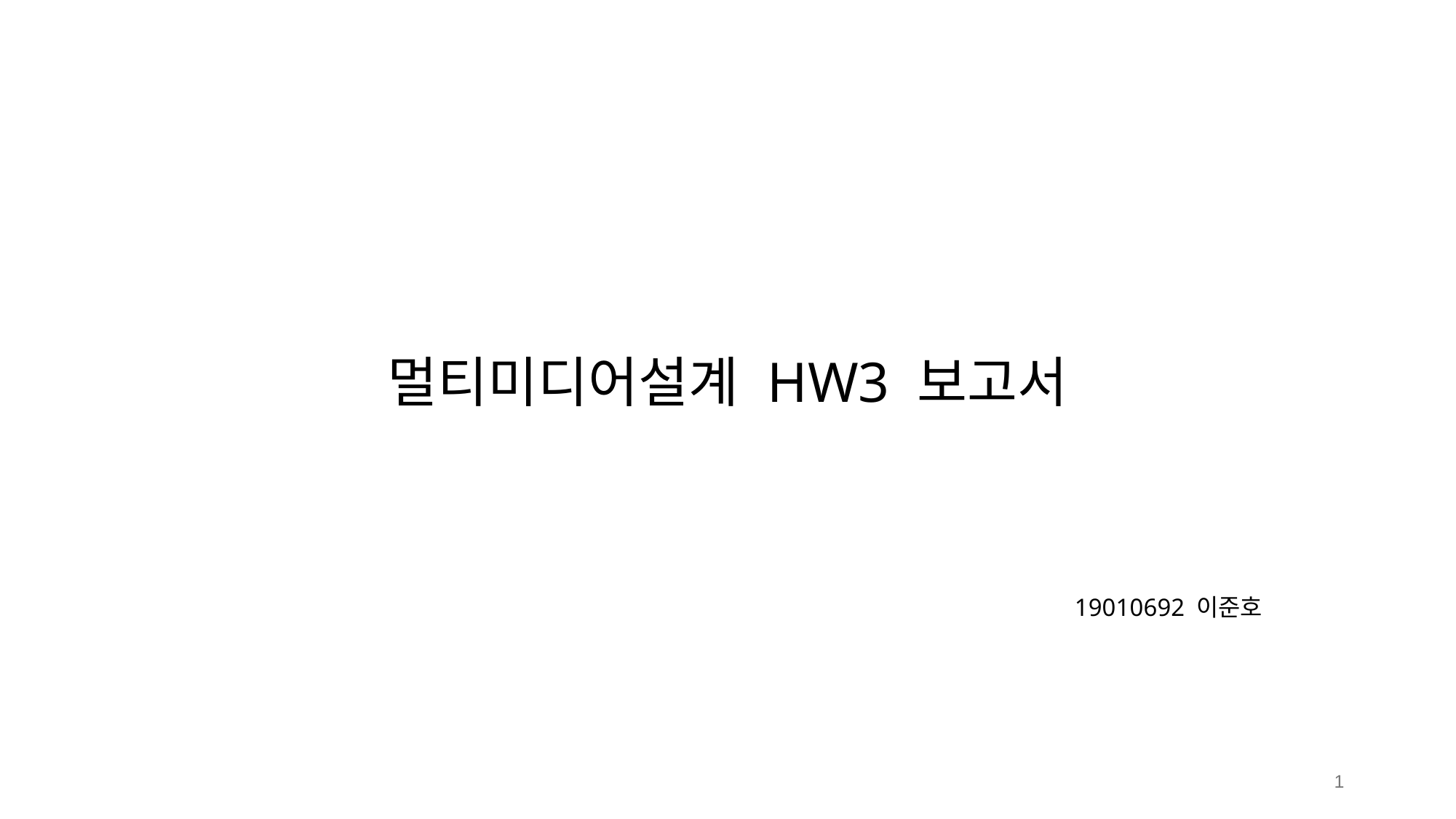

# 멀티미디어설계 HW3 보고서

19010692 이준호
1